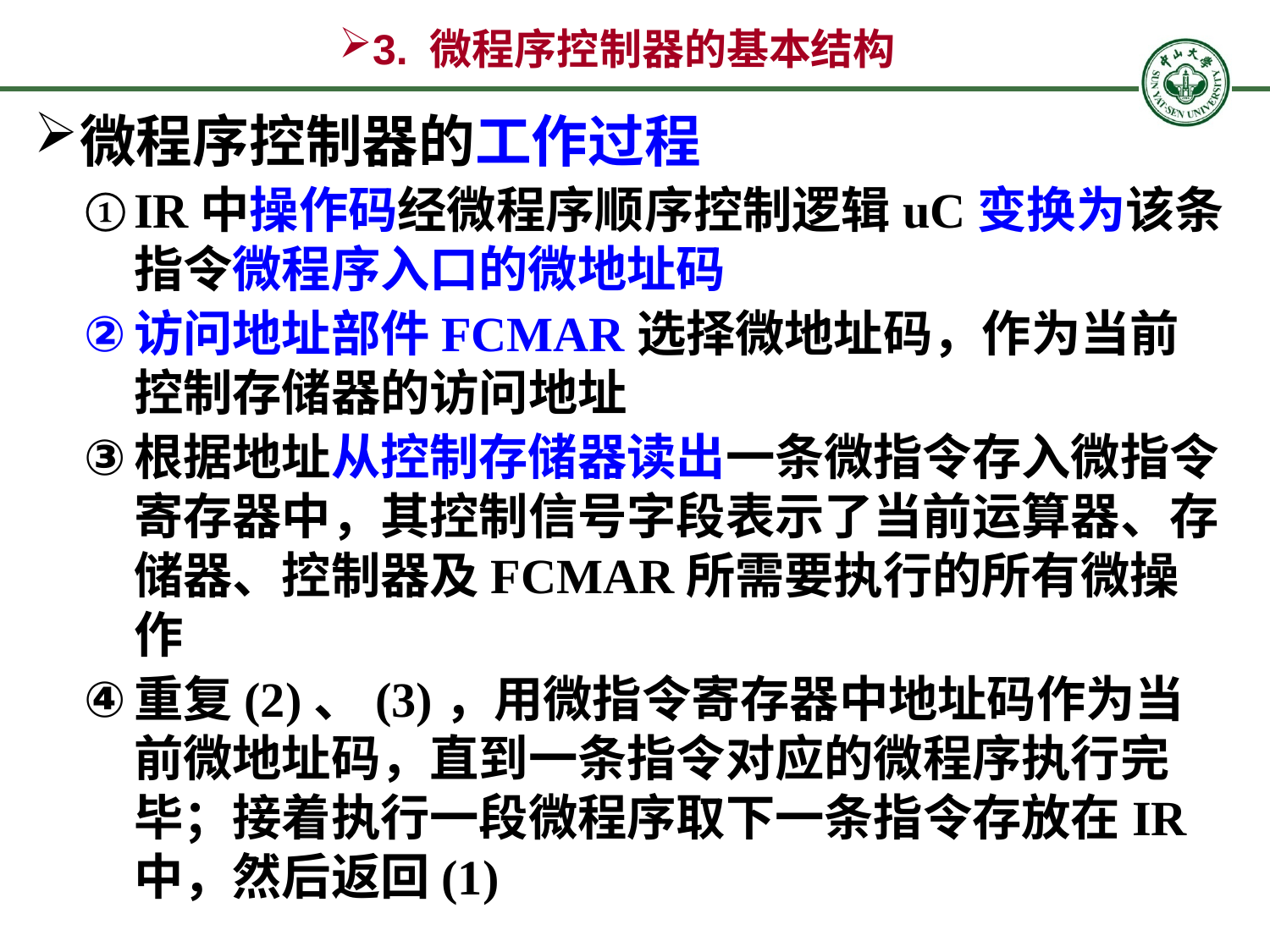

# 3. 微程序控制器的基本结构
微程序控制器的工作过程
IR中操作码经微程序顺序控制逻辑uC变换为该条指令微程序入口的微地址码
访问地址部件FCMAR选择微地址码，作为当前控制存储器的访问地址
根据地址从控制存储器读出一条微指令存入微指令寄存器中，其控制信号字段表示了当前运算器、存储器、控制器及FCMAR所需要执行的所有微操作
重复(2)、(3)，用微指令寄存器中地址码作为当前微地址码，直到一条指令对应的微程序执行完毕；接着执行一段微程序取下一条指令存放在IR中，然后返回(1)